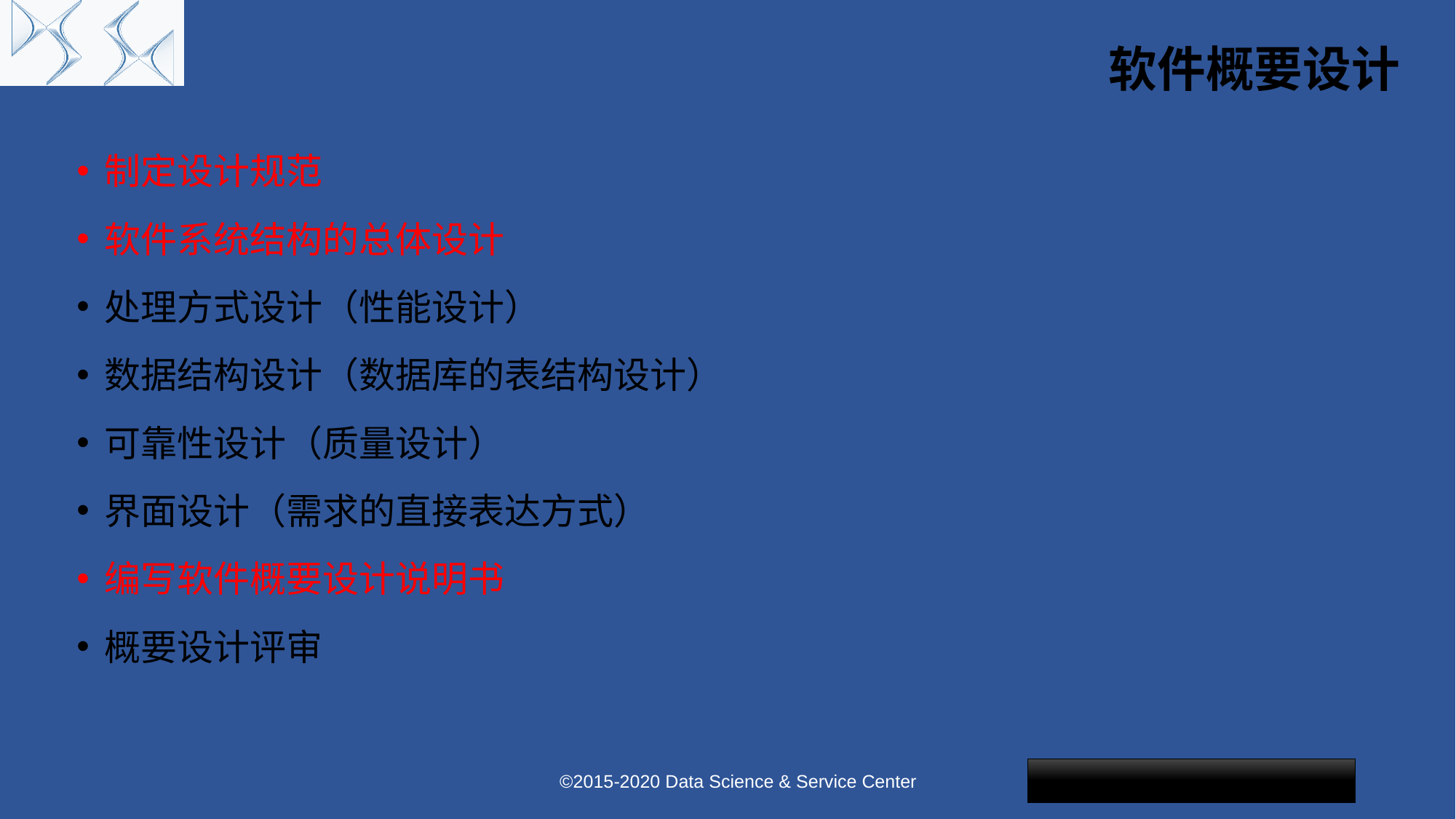

# 软件概要设计
制定设计规范
软件系统结构的总体设计
处理方式设计（性能设计）
数据结构设计（数据库的表结构设计）
可靠性设计（质量设计）
界面设计（需求的直接表达方式）
编写软件概要设计说明书
概要设计评审

©2015-2020 Data Science & Service Center
7